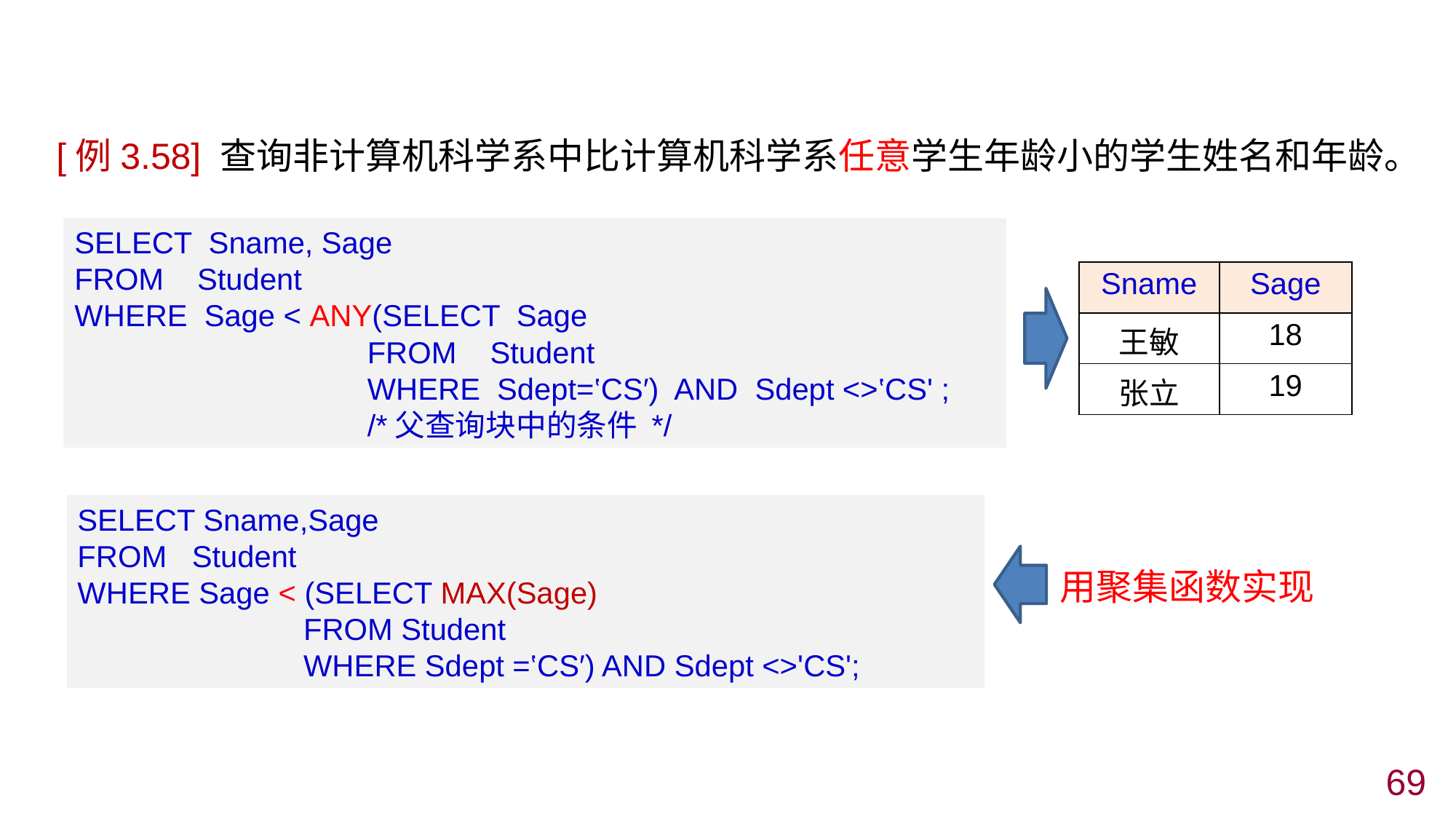

#
[例3.58] 查询非计算机科学系中比计算机科学系任意学生年龄小的学生姓名和年龄。

SELECT  Sname, Sage
FROM    Student
WHERE  Sage < ANY(SELECT  Sage
                                   FROM    Student
                                   WHERE  Sdept=‛CS′)  AND  Sdept <>‛CS' ;
                                   /*父查询块中的条件 */
| Sname | Sage |
| --- | --- |
| 王敏 | 18 |
| 张立 | 19 |

SELECT Sname,Sage
FROM   Student
WHERE Sage < (SELECT MAX(Sage)
                           FROM Student
                           WHERE Sdept =‛CS′) AND Sdept <>'CS';

用聚集函数实现
69